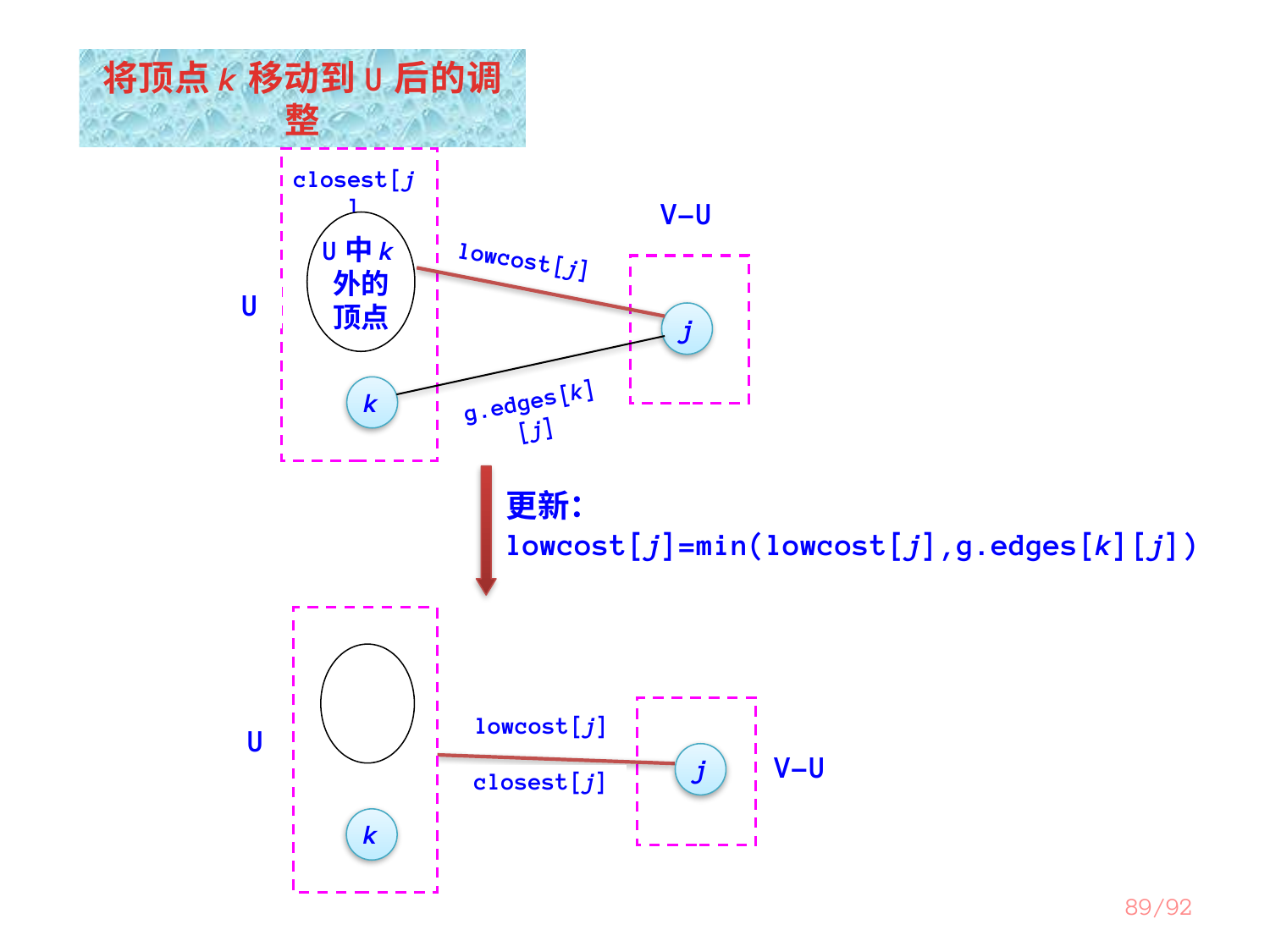

将顶点k移动到U后的调整

closest[j]
V-U
U中k外的顶点
lowcost[j]

U
j

k
g.edges[k][j]

更新：lowcost[j]=min(lowcost[j],g.edges[k][j])

lowcost[j]
U
j
V-U

closest[j]
k
89/92